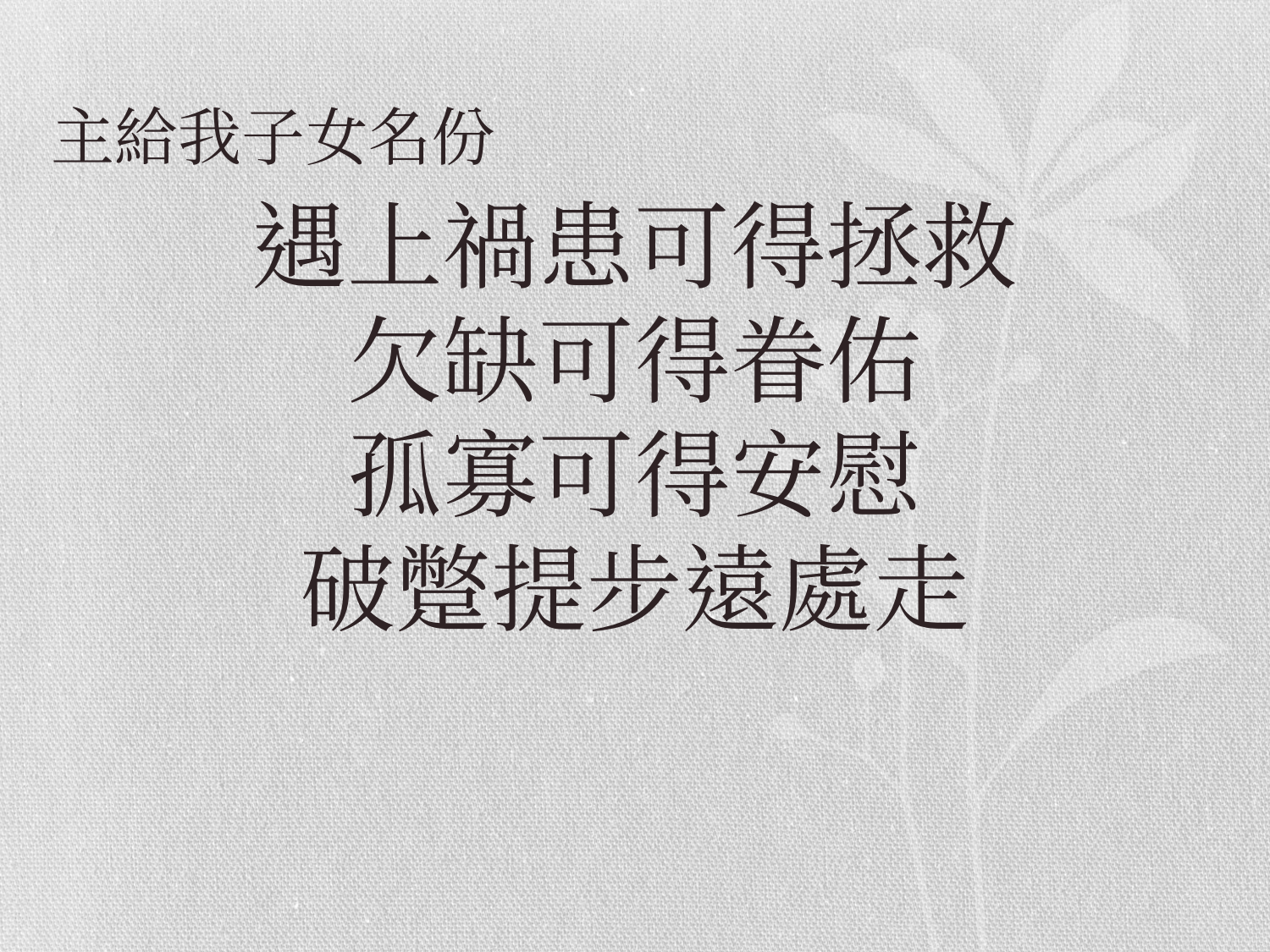

# 主給我子女名份
遇上禍患可得拯救
欠缺可得眷佑
孤寡可得安慰
破蹩提步遠處走